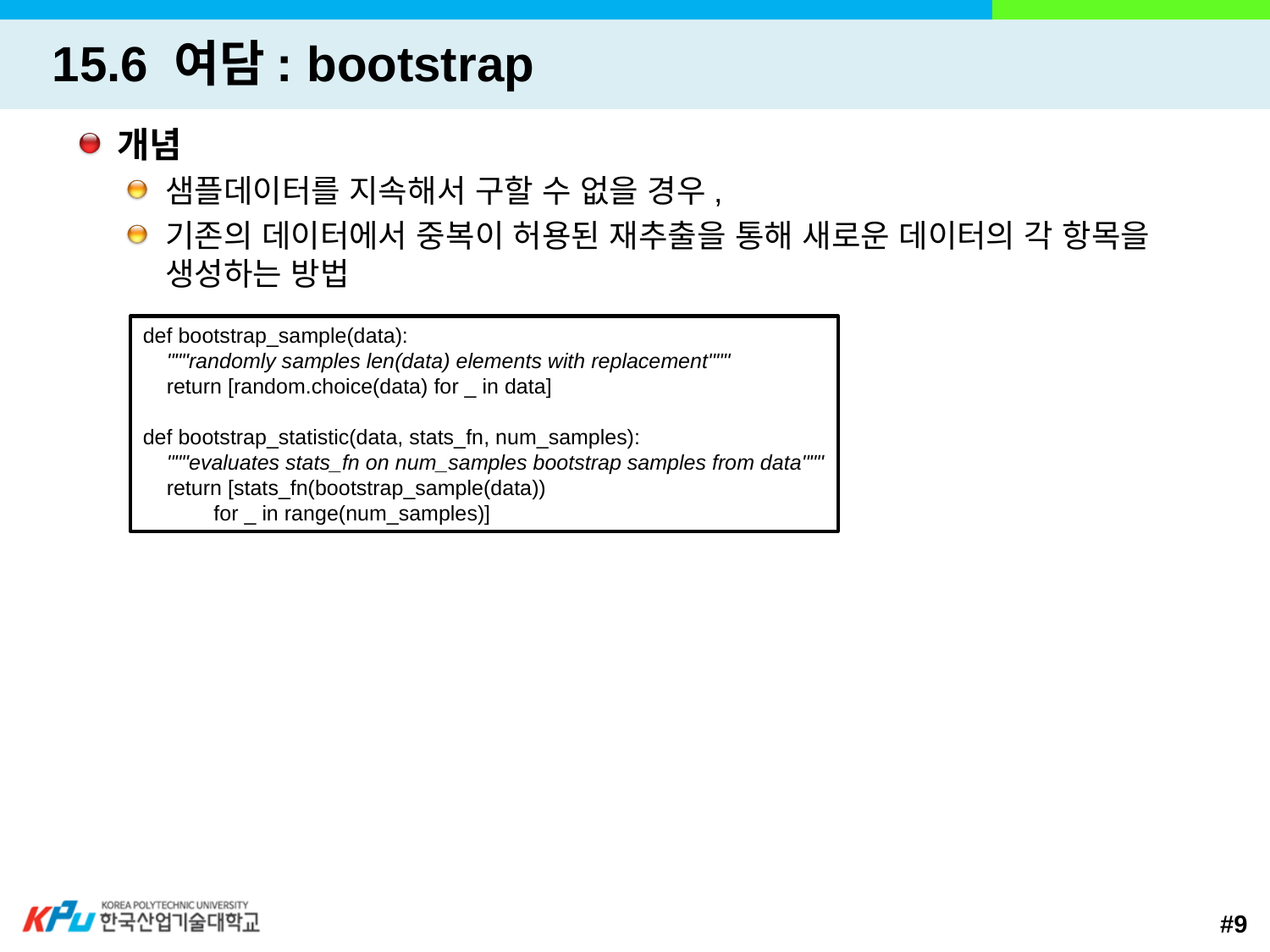

# 15.6 여담: bootstrap
개념
샘플데이터를 지속해서 구할 수 없을 경우,
기존의 데이터에서 중복이 허용된 재추출을 통해 새로운 데이터의 각 항목을 생성하는 방법
def bootstrap_sample(data):
    """randomly samples len(data) elements with replacement"""
    return [random.choice(data) for _ in data]
def bootstrap_statistic(data, stats_fn, num_samples):
    """evaluates stats_fn on num_samples bootstrap samples from data"""
    return [stats_fn(bootstrap_sample(data))
            for _ in range(num_samples)]